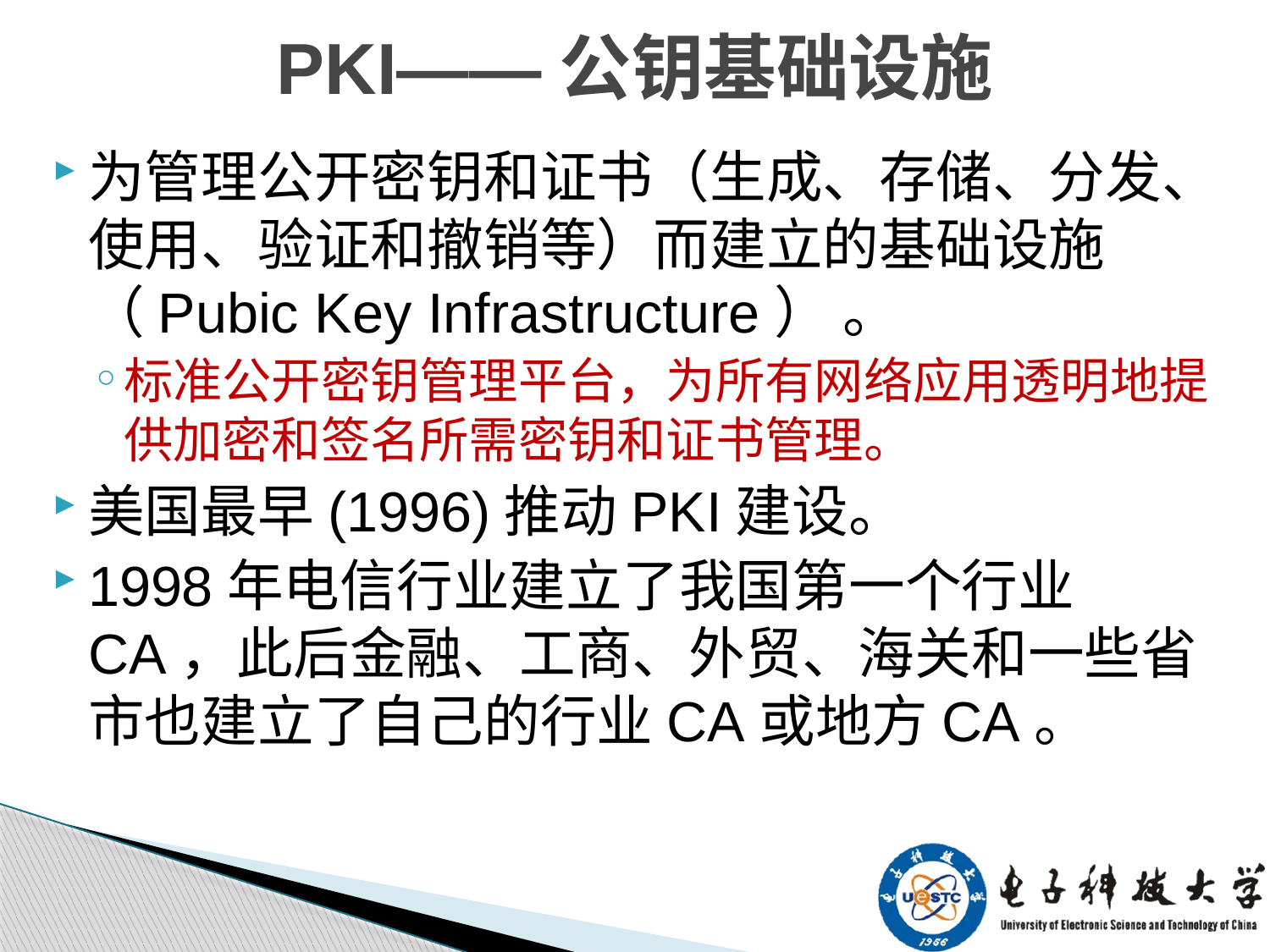

# PKI——公钥基础设施
为管理公开密钥和证书（生成、存储、分发、使用、验证和撤销等）而建立的基础设施（Pubic Key Infrastructure） 。
标准公开密钥管理平台，为所有网络应用透明地提供加密和签名所需密钥和证书管理。
美国最早(1996)推动PKI建设。
1998年电信行业建立了我国第一个行业CA，此后金融、工商、外贸、海关和一些省市也建立了自己的行业CA或地方CA。